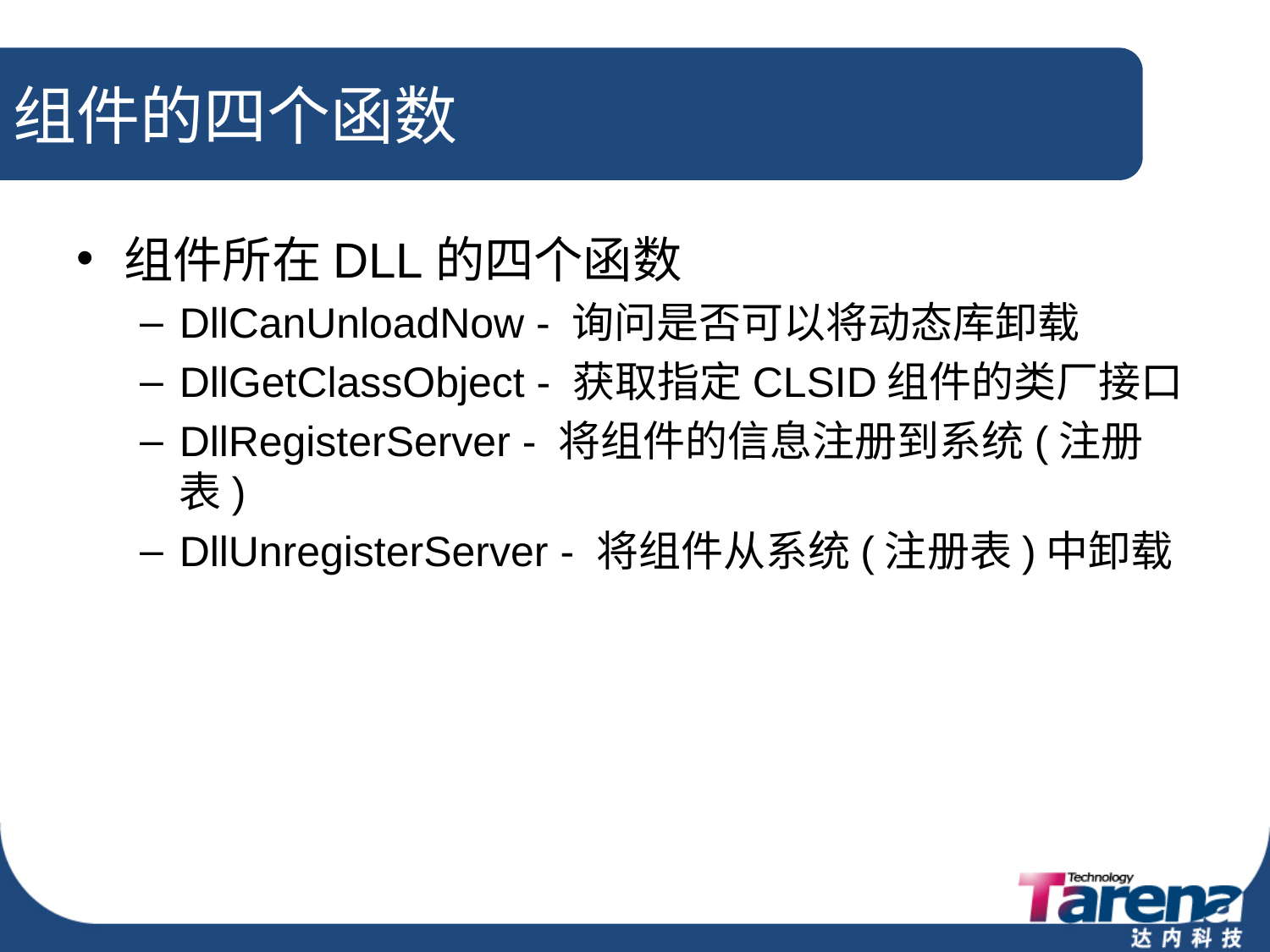

# 组件的四个函数
组件所在DLL的四个函数
DllCanUnloadNow - 询问是否可以将动态库卸载
DllGetClassObject - 获取指定CLSID组件的类厂接口
DllRegisterServer - 将组件的信息注册到系统(注册表)
DllUnregisterServer - 将组件从系统(注册表)中卸载